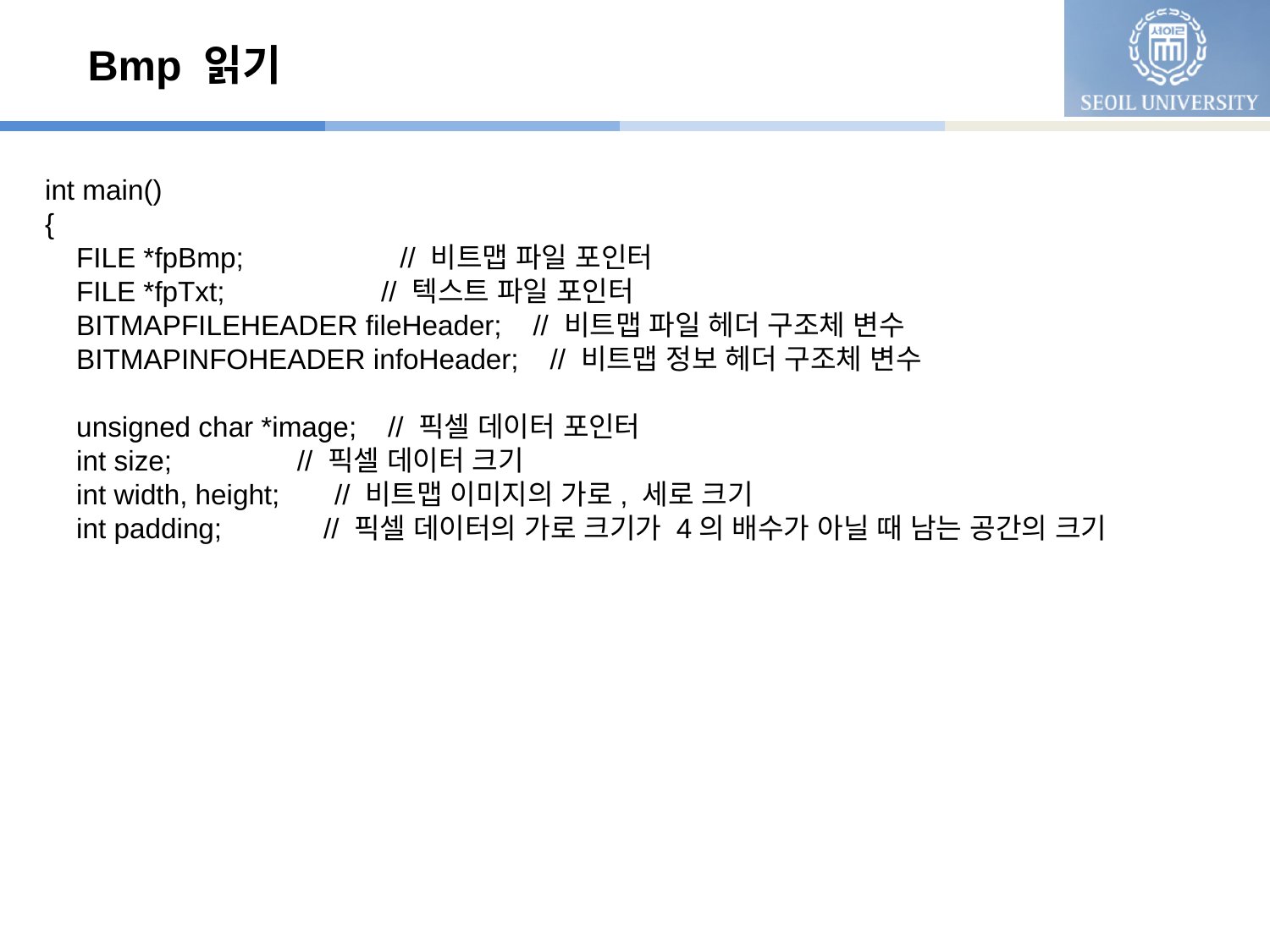

# Bmp 읽기
int main()
{
    FILE *fpBmp;                    // 비트맵 파일 포인터
    FILE *fpTxt;                    // 텍스트 파일 포인터
    BITMAPFILEHEADER fileHeader;    // 비트맵 파일 헤더 구조체 변수
    BITMAPINFOHEADER infoHeader;    // 비트맵 정보 헤더 구조체 변수

    unsigned char *image;    // 픽셀 데이터 포인터
    int size;                // 픽셀 데이터 크기
    int width, height;       // 비트맵 이미지의 가로, 세로 크기
    int padding;             // 픽셀 데이터의 가로 크기가 4의 배수가 아닐 때 남는 공간의 크기